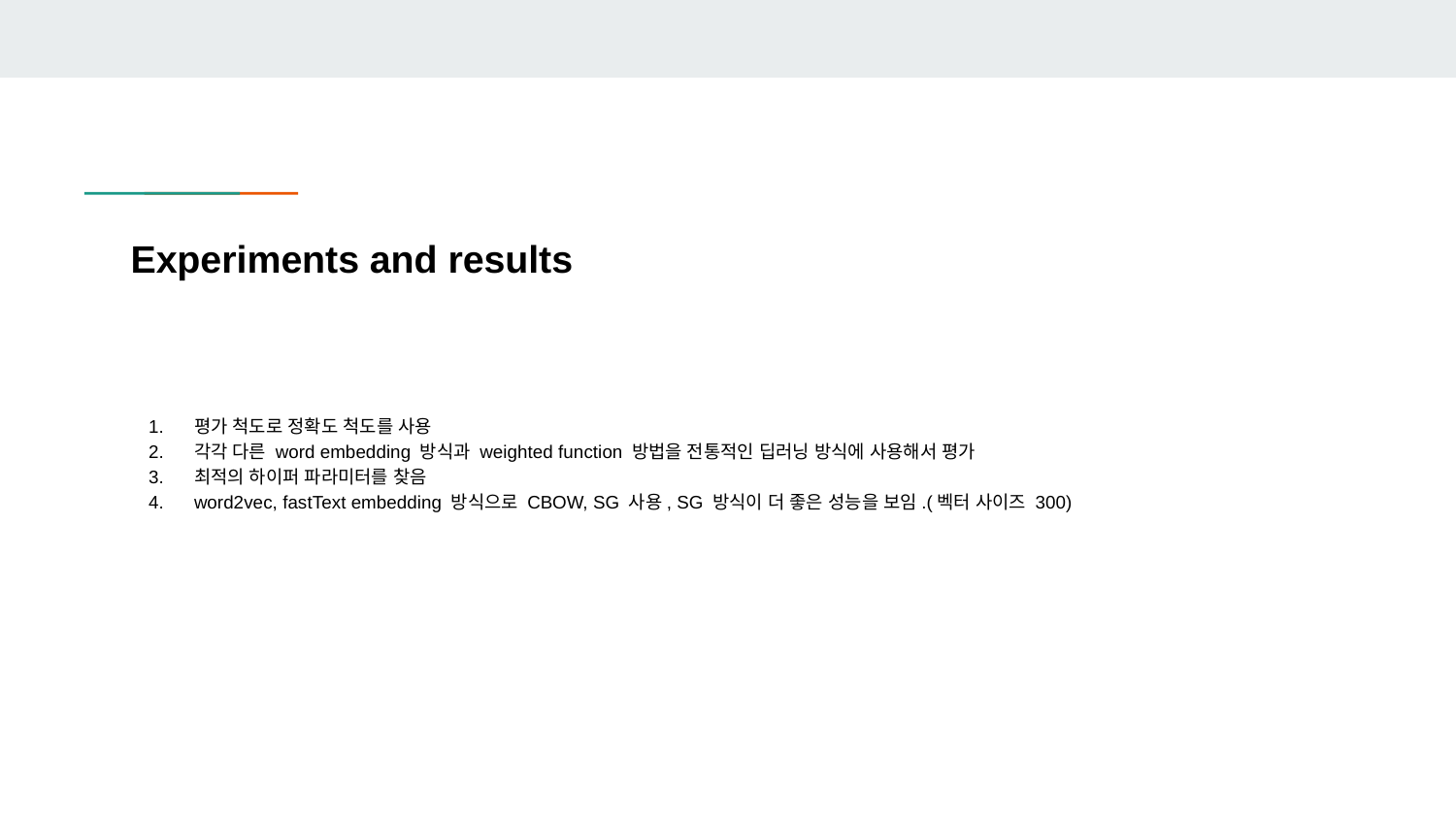

# Experiments and results

평가 척도로 정확도 척도를 사용
각각 다른 word embedding 방식과 weighted function 방법을 전통적인 딥러닝 방식에 사용해서 평가
최적의 하이퍼 파라미터를 찾음
word2vec, fastText embedding 방식으로 CBOW, SG 사용, SG 방식이 더 좋은 성능을 보임.(벡터 사이즈 300)